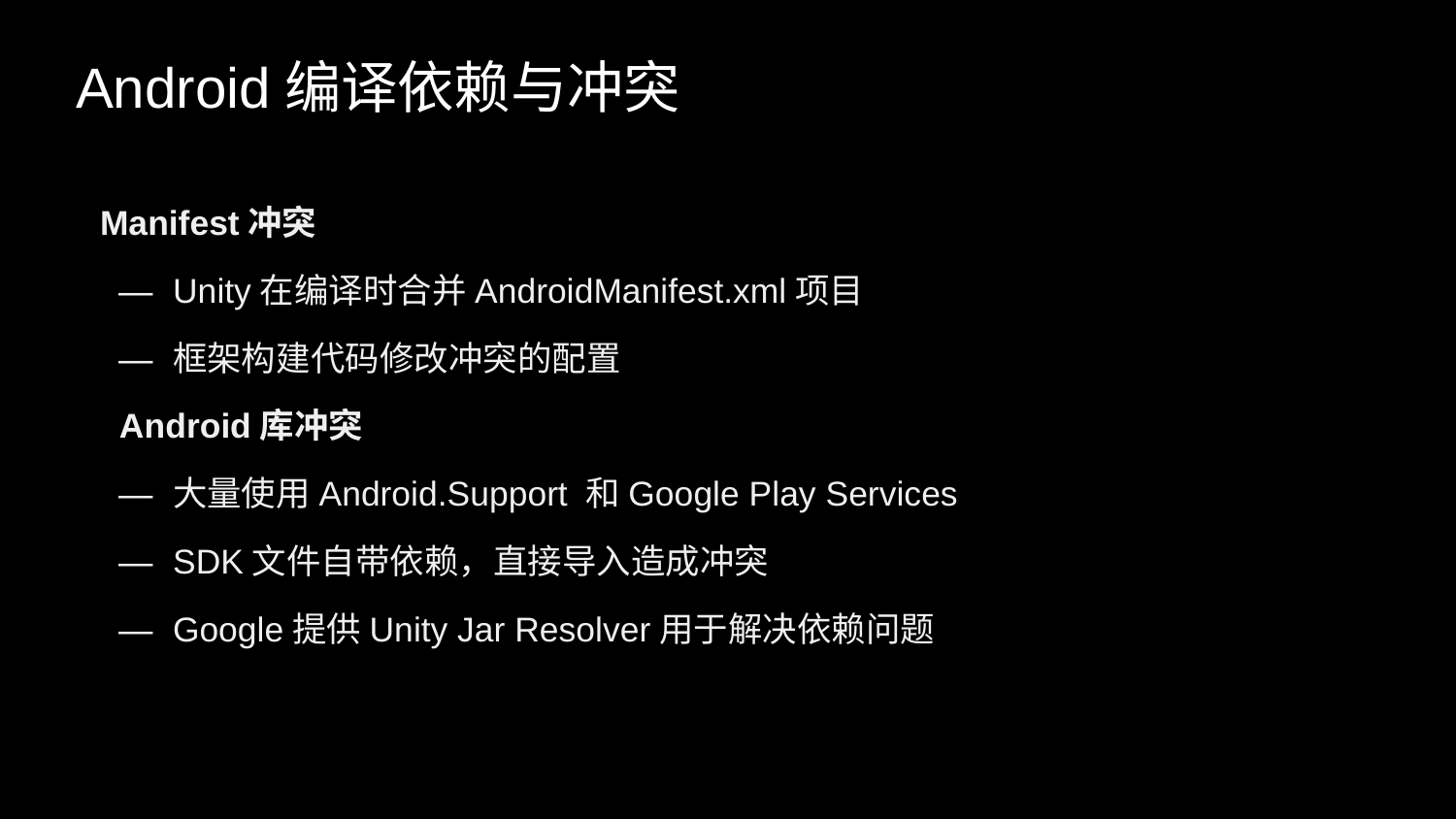

# Android编译依赖与冲突

Manifest冲突
Unity在编译时合并AndroidManifest.xml项目
框架构建代码修改冲突的配置
Android库冲突
大量使用Android.Support 和Google Play Services
SDK文件自带依赖，直接导入造成冲突
Google提供Unity Jar Resolver用于解决依赖问题